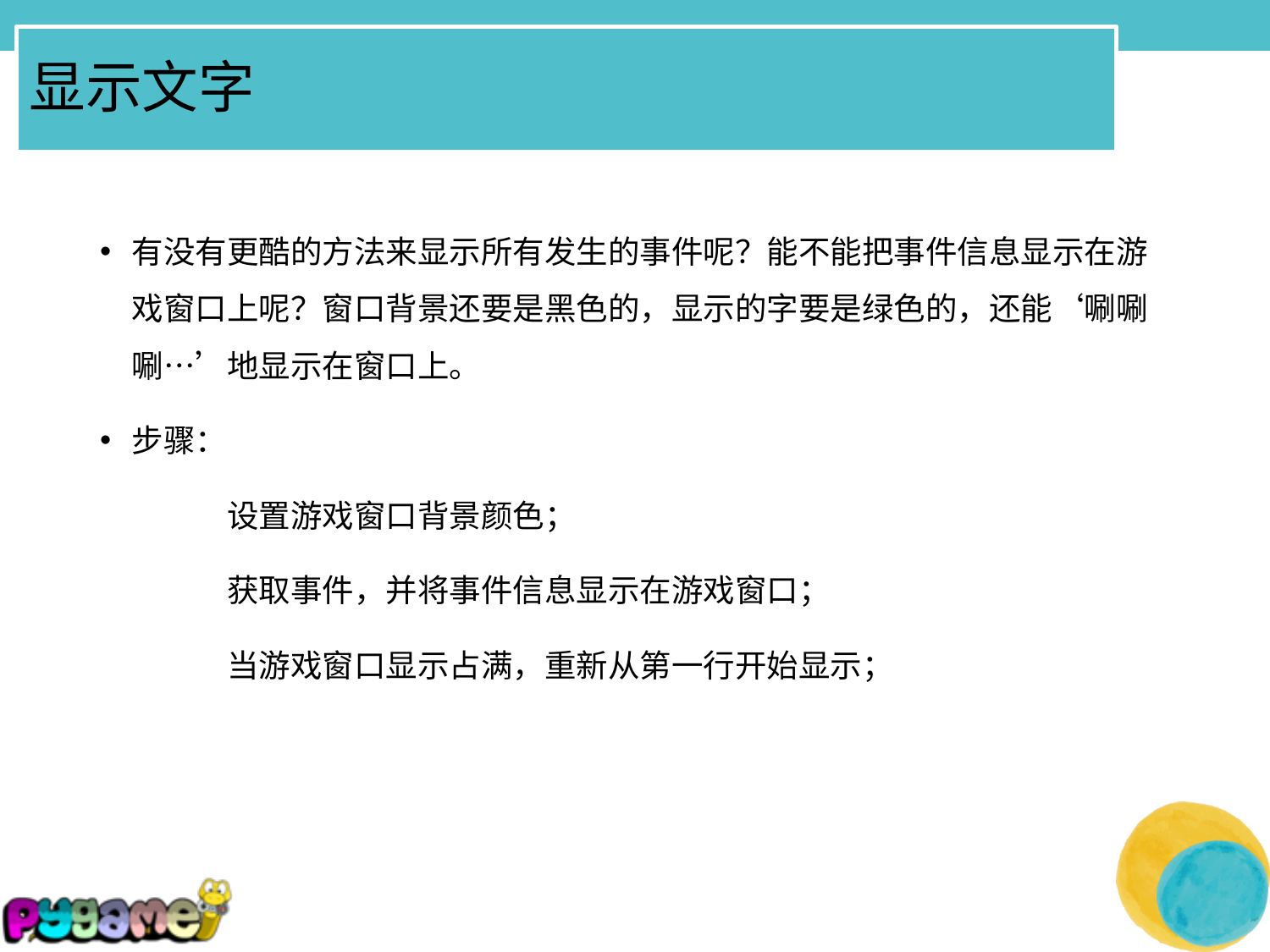

# 显示文字
有没有更酷的方法来显示所有发生的事件呢？能不能把事件信息显示在游戏窗口上呢？窗口背景还要是黑色的，显示的字要是绿色的，还能‘唰唰唰…’地显示在窗口上。
步骤：
	设置游戏窗口背景颜色；
	获取事件，并将事件信息显示在游戏窗口；
	当游戏窗口显示占满，重新从第一行开始显示；